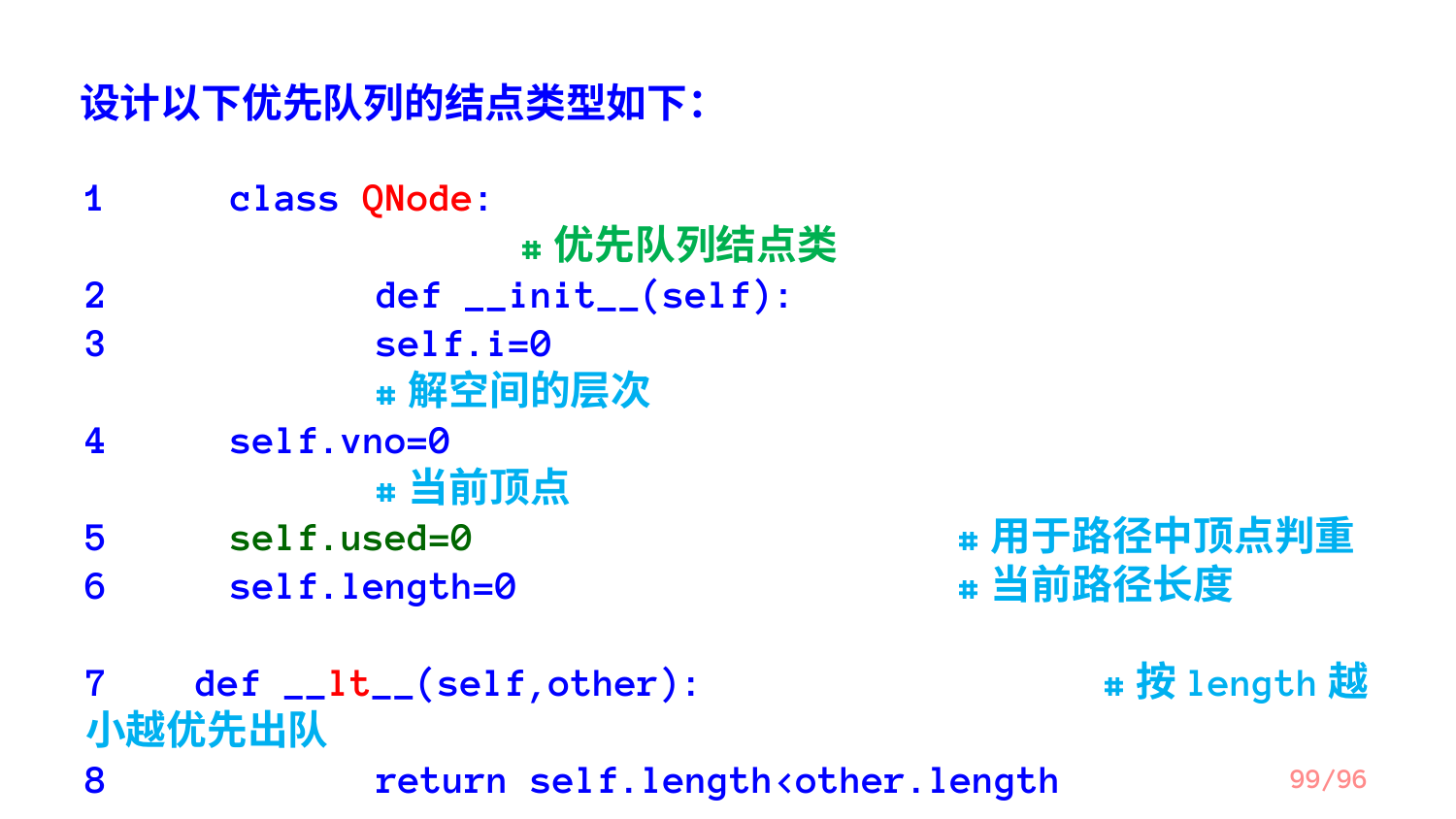

设计以下优先队列的结点类型如下：
1	class QNode:									#优先队列结点类
2 		def __init__(self):
3    		self.i=0			    				#解空间的层次
4     	self.vno=0								#当前顶点
5     	self.used=0             		#用于路径中顶点判重
6     	self.length=0           		#当前路径长度

7    def __lt__(self,other):	    		#按length越小越优先出队
8    		return self.length<other.length
99/96